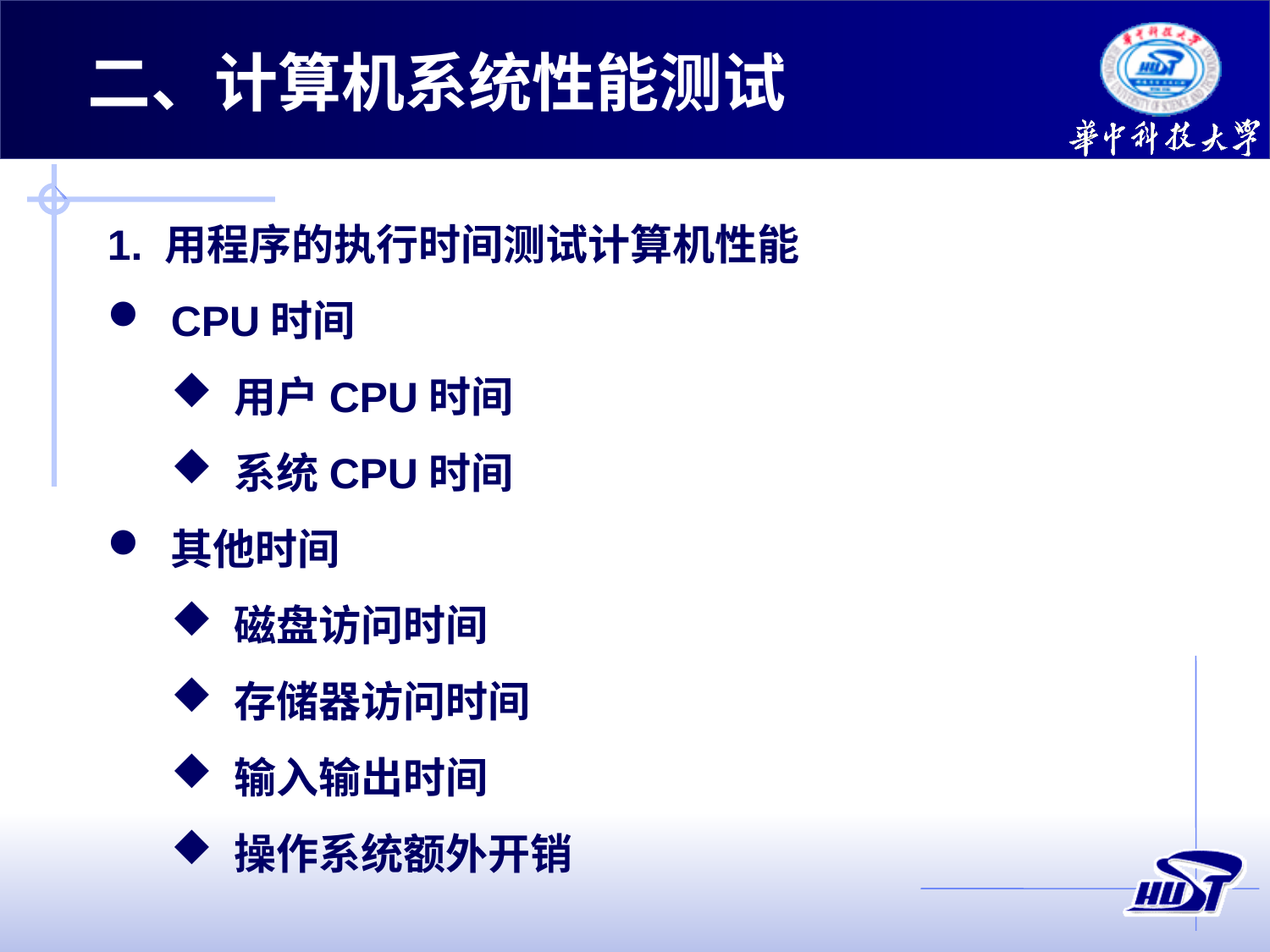

二、计算机系统性能测试
1. 用程序的执行时间测试计算机性能
CPU时间
用户CPU时间
系统CPU时间
其他时间
磁盘访问时间
存储器访问时间
输入输出时间
操作系统额外开销